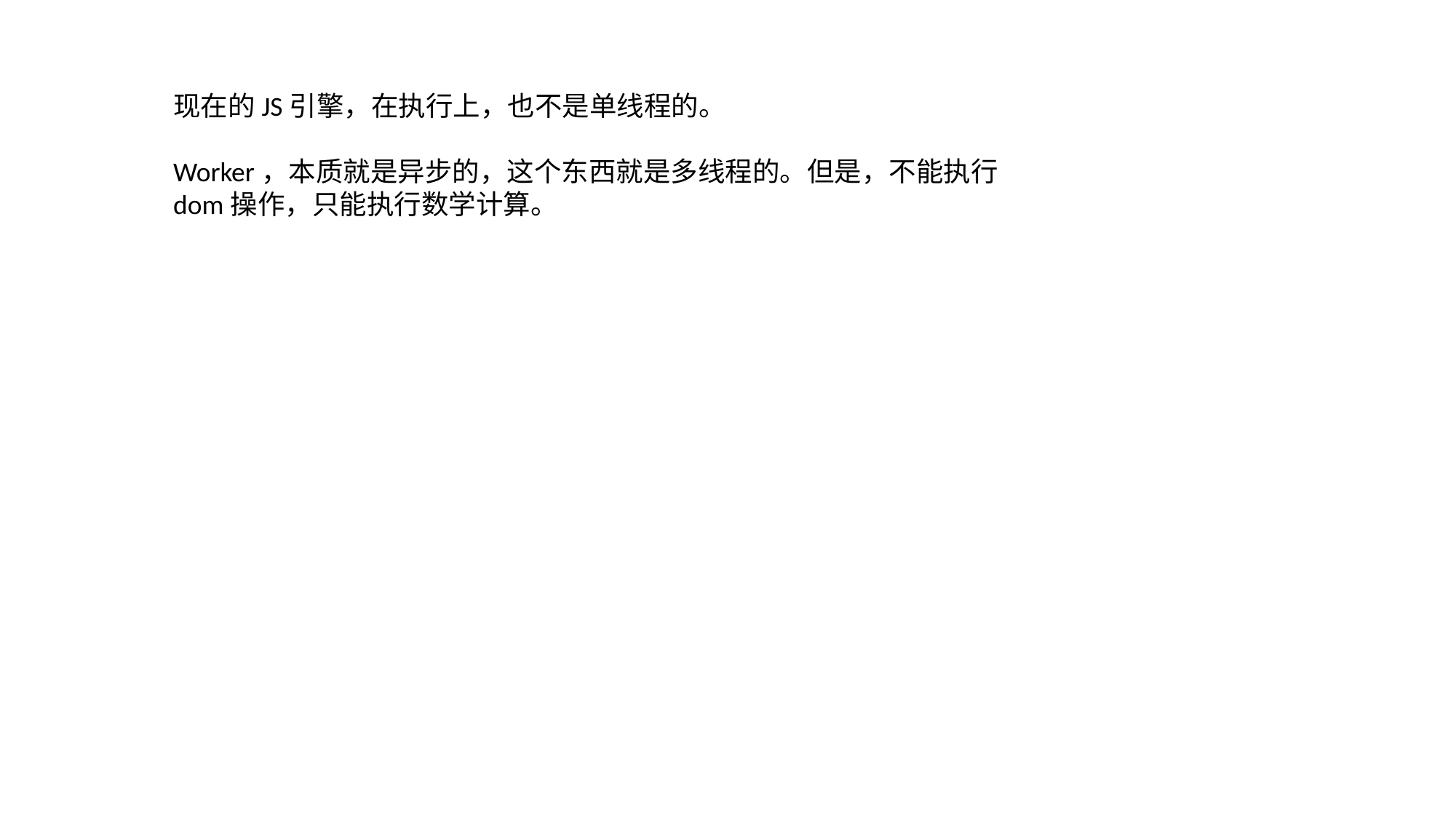

现在的JS引擎，在执行上，也不是单线程的。

Worker，本质就是异步的，这个东西就是多线程的。但是，不能执行dom操作，只能执行数学计算。